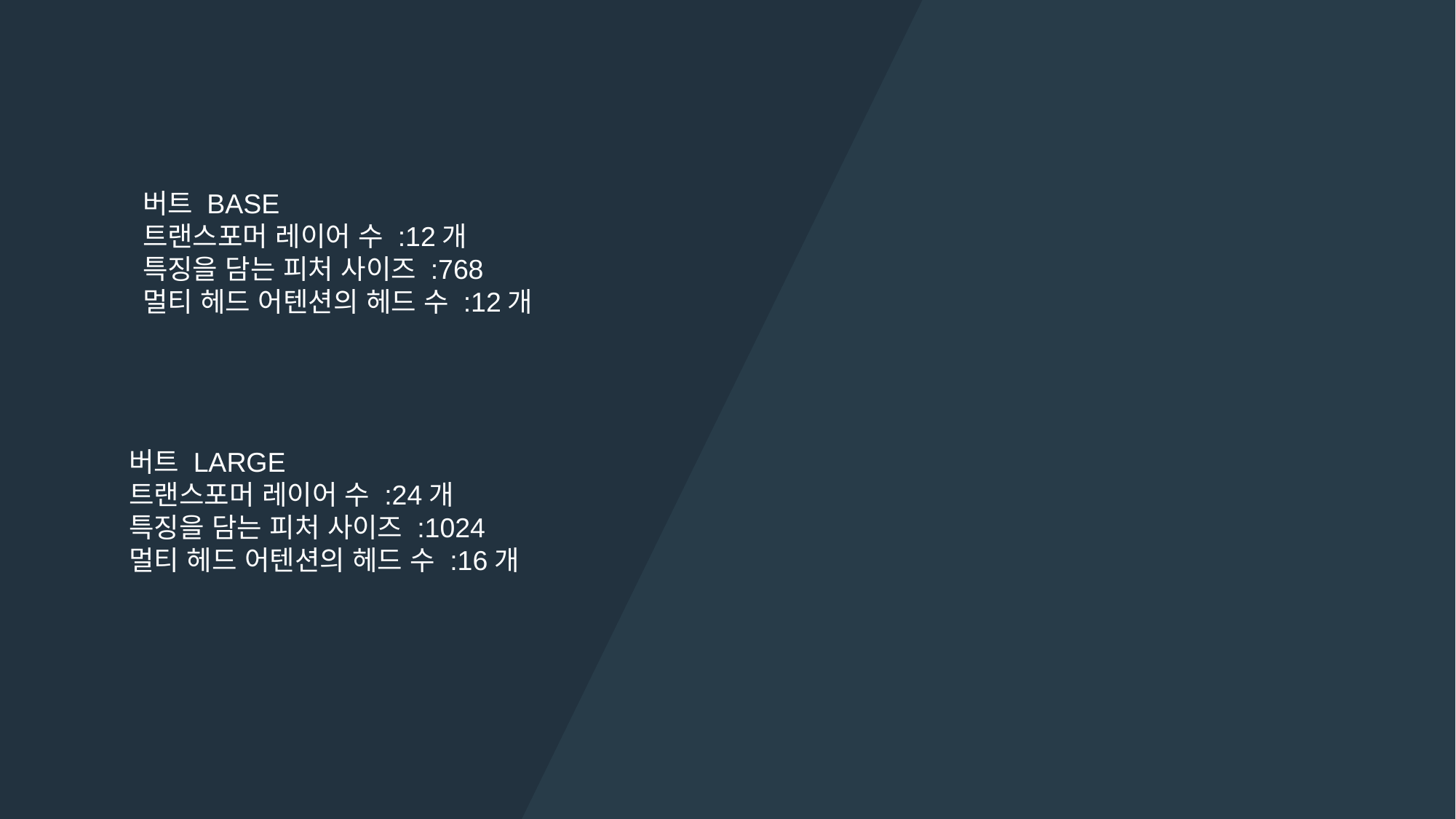

버트 BASE
트랜스포머 레이어 수 :12개
특징을 담는 피처 사이즈 :768
멀티 헤드 어텐션의 헤드 수 :12개
버트 LARGE
트랜스포머 레이어 수 :24개
특징을 담는 피처 사이즈 :1024
멀티 헤드 어텐션의 헤드 수 :16개